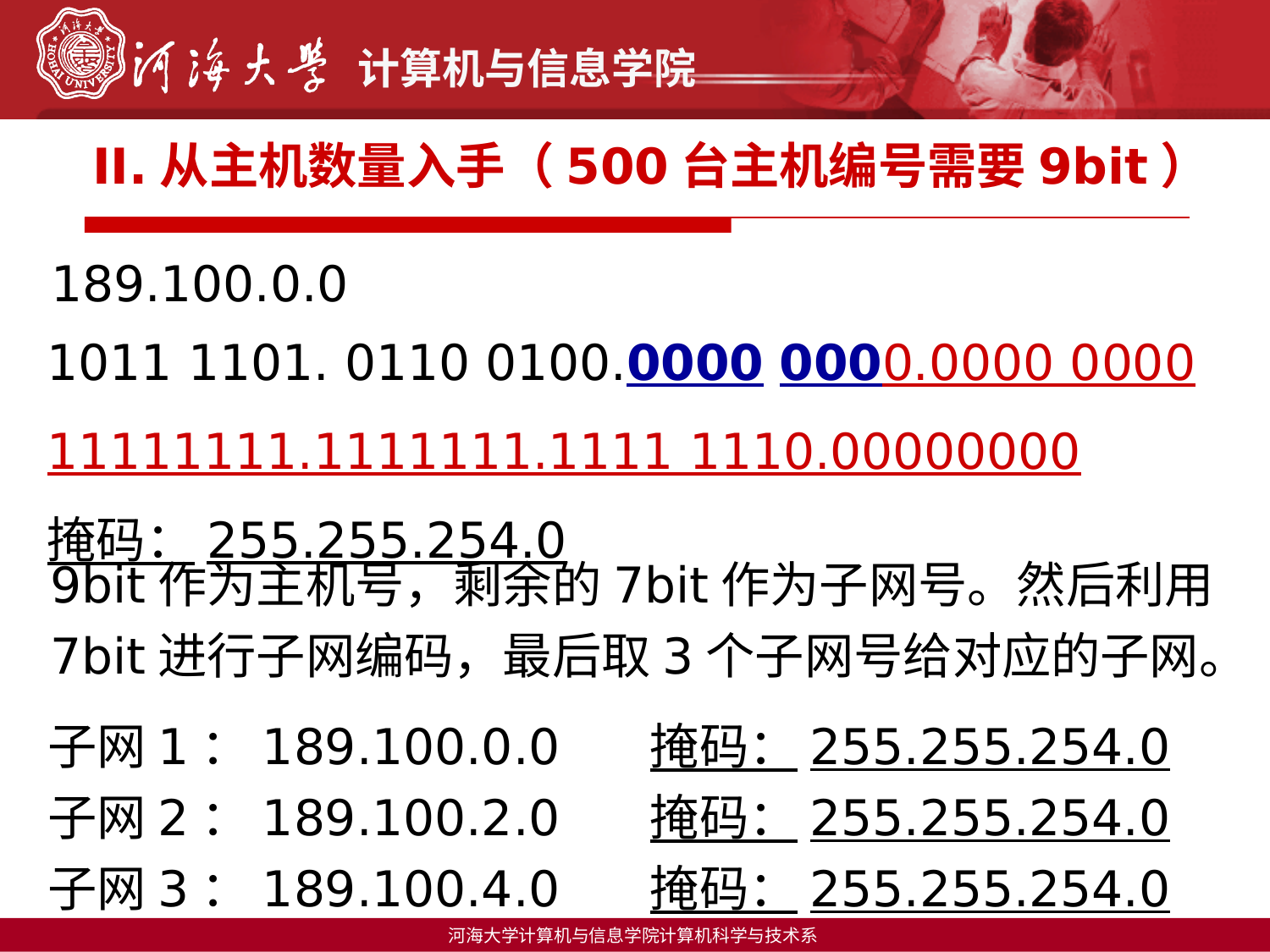

II.从主机数量入手（500台主机编号需要9bit）

189.100.0.0
1011 1101. 0110 0100.0000 0000.0000 0000
11111111.1111111.1111 1110.00000000
掩码：255.255.254.0

9bit作为主机号，剩余的7bit作为子网号。然后利用7bit进行子网编码，最后取3个子网号给对应的子网。

子网1：189.100.0.0     掩码：255.255.254.0
子网2：189.100.2.0     掩码：255.255.254.0
子网3：189.100.4.0     掩码：255.255.254.0